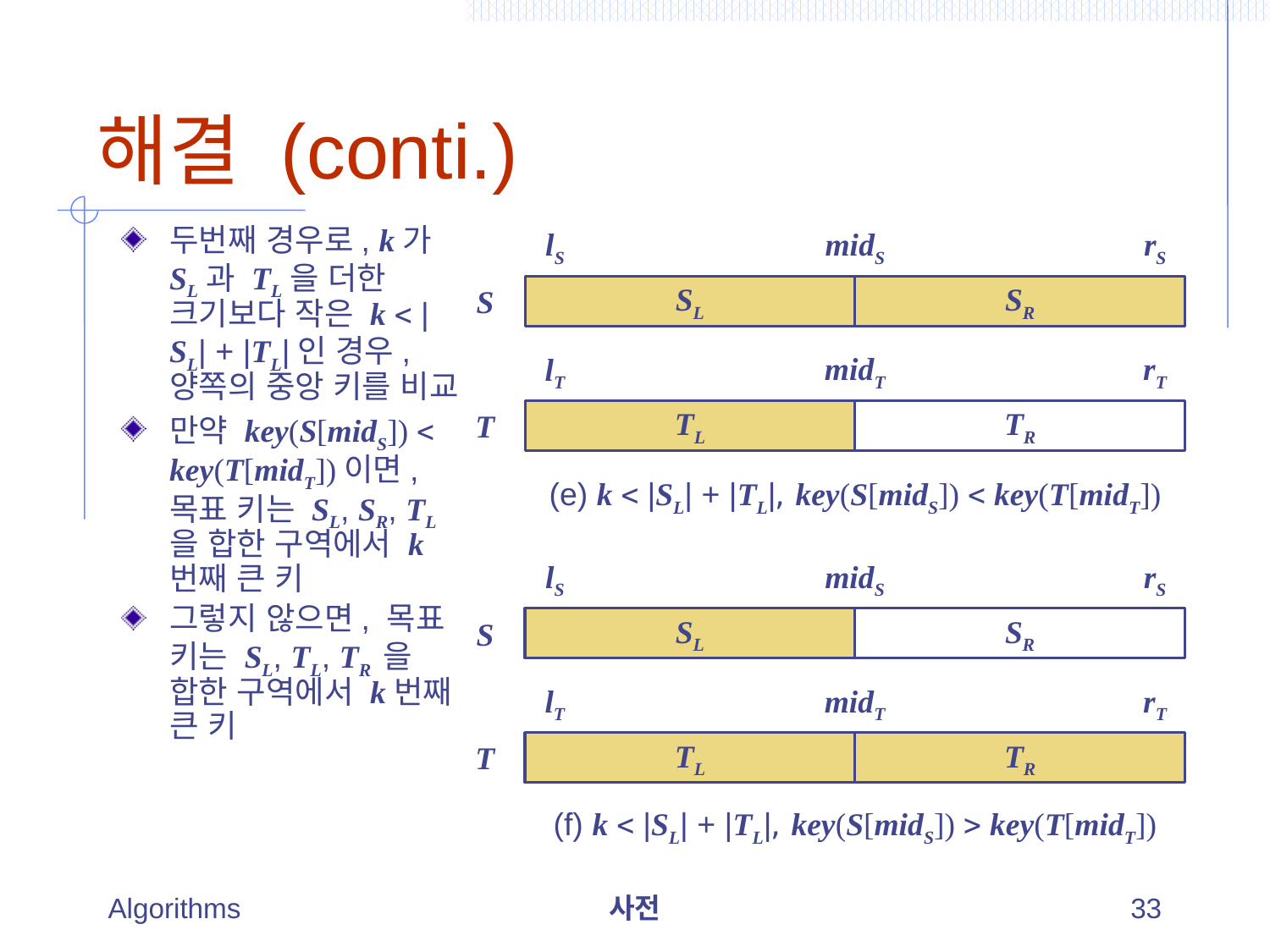

# 해결 (conti.)
lS
midS
rS
두번째 경우로, k가 SL과 TL을 더한 크기보다 작은 k < |SL| + |TL|인 경우, 양쪽의 중앙 키를 비교
만약 key(S[midS]) < key(T[midT])이면, 목표 키는 SL, SR, TL을 합한 구역에서 k번째 큰 키
그렇지 않으면, 목표 키는 SL, TL, TR 을 합한 구역에서 k번째 큰 키

S
SL
SR
midT
rT
lT
T
TL
TR
(e) k < |SL| + |TL|, key(S[midS]) < key(T[midT])
lS
midS
rS
S
SL
SR
midT
rT
lT
T
TL
TR
(f) k < |SL| + |TL|, key(S[midS]) > key(T[midT])
Algorithms
사전
33